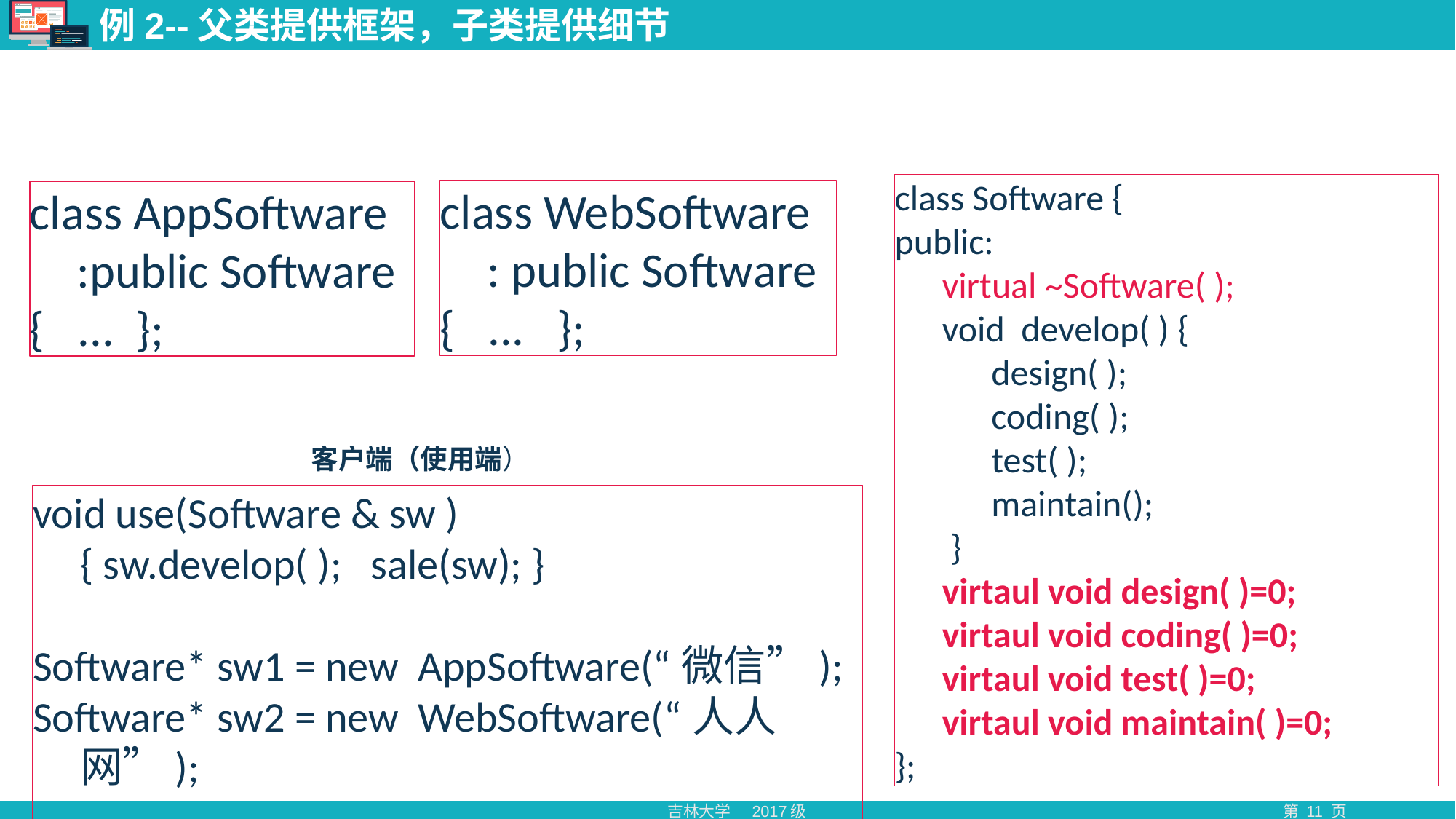

# 例2--父类提供框架，子类提供细节
class Software {
public:
virtual ~Software( );
void  develop( ) {
      design( );
      coding( );
      test( );
      maintain();
 }
virtaul void design( )=0;
virtaul void coding( )=0;
virtaul void test( )=0;
virtaul void maintain( )=0;
};
class WebSoftware
: public Software
{   ...   };
class AppSoftware
:public Software
{   ...  };
客户端（使用端）
void use(Software & sw )
{ sw.develop( );   sale(sw); }

Software* sw1 = new  AppSoftware(“微信”);
Software* sw2 = new  WebSoftware(“人人网”);